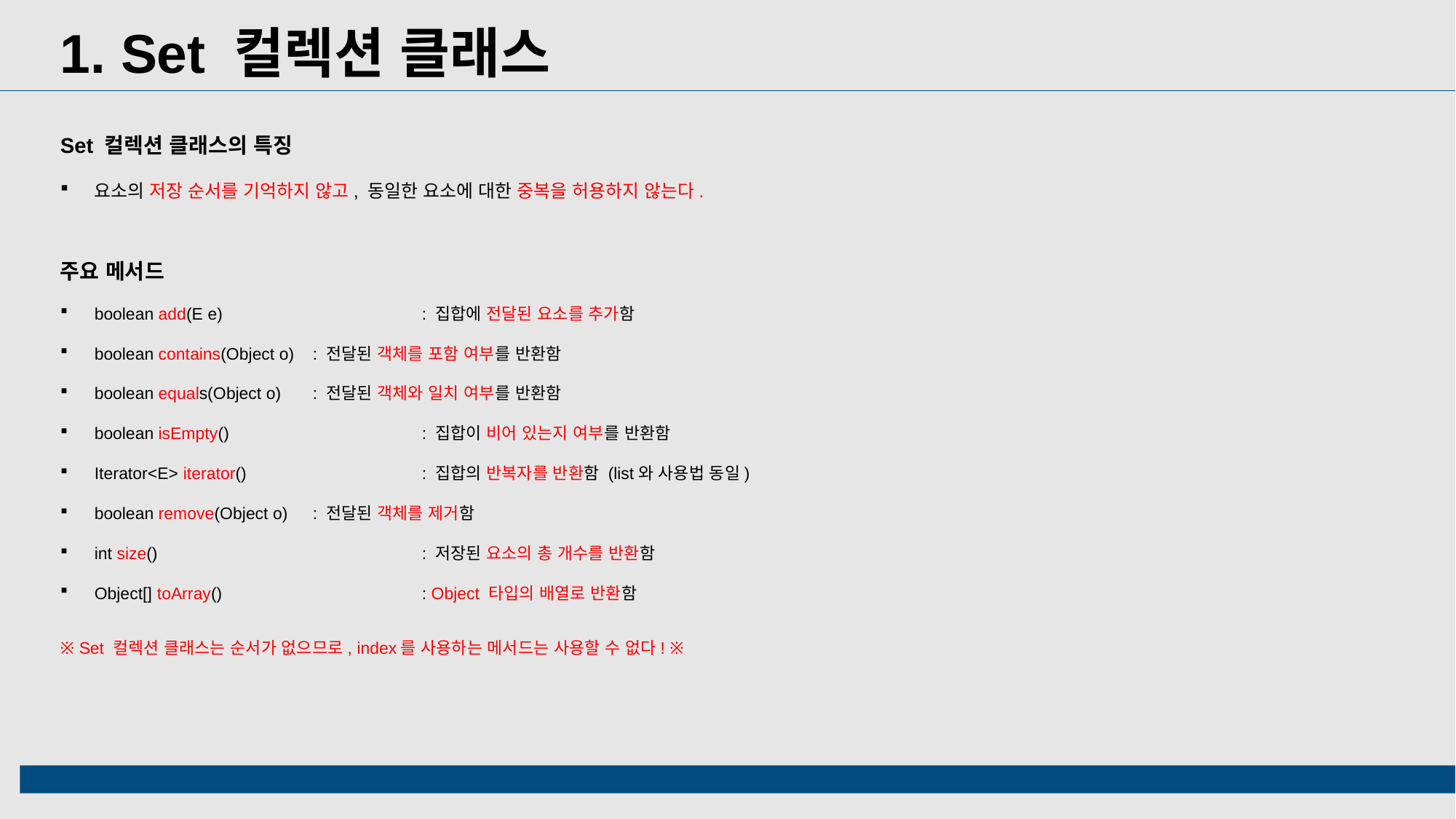

1. Set 컬렉션 클래스
Set 컬렉션 클래스의 특징
요소의 저장 순서를 기억하지 않고, 동일한 요소에 대한 중복을 허용하지 않는다.

주요 메서드
boolean add(E e)		: 집합에 전달된 요소를 추가함
boolean contains(Object o)	: 전달된 객체를 포함 여부를 반환함
boolean equals(Object o)	: 전달된 객체와 일치 여부를 반환함
boolean isEmpty()		: 집합이 비어 있는지 여부를 반환함
Iterator<E> iterator()		: 집합의 반복자를 반환함 (list와 사용법 동일)
boolean remove(Object o)	: 전달된 객체를 제거함
int size()			: 저장된 요소의 총 개수를 반환함
Object[] toArray()		: Object 타입의 배열로 반환함

※ Set 컬렉션 클래스는 순서가 없으므로, index를 사용하는 메서드는 사용할 수 없다! ※